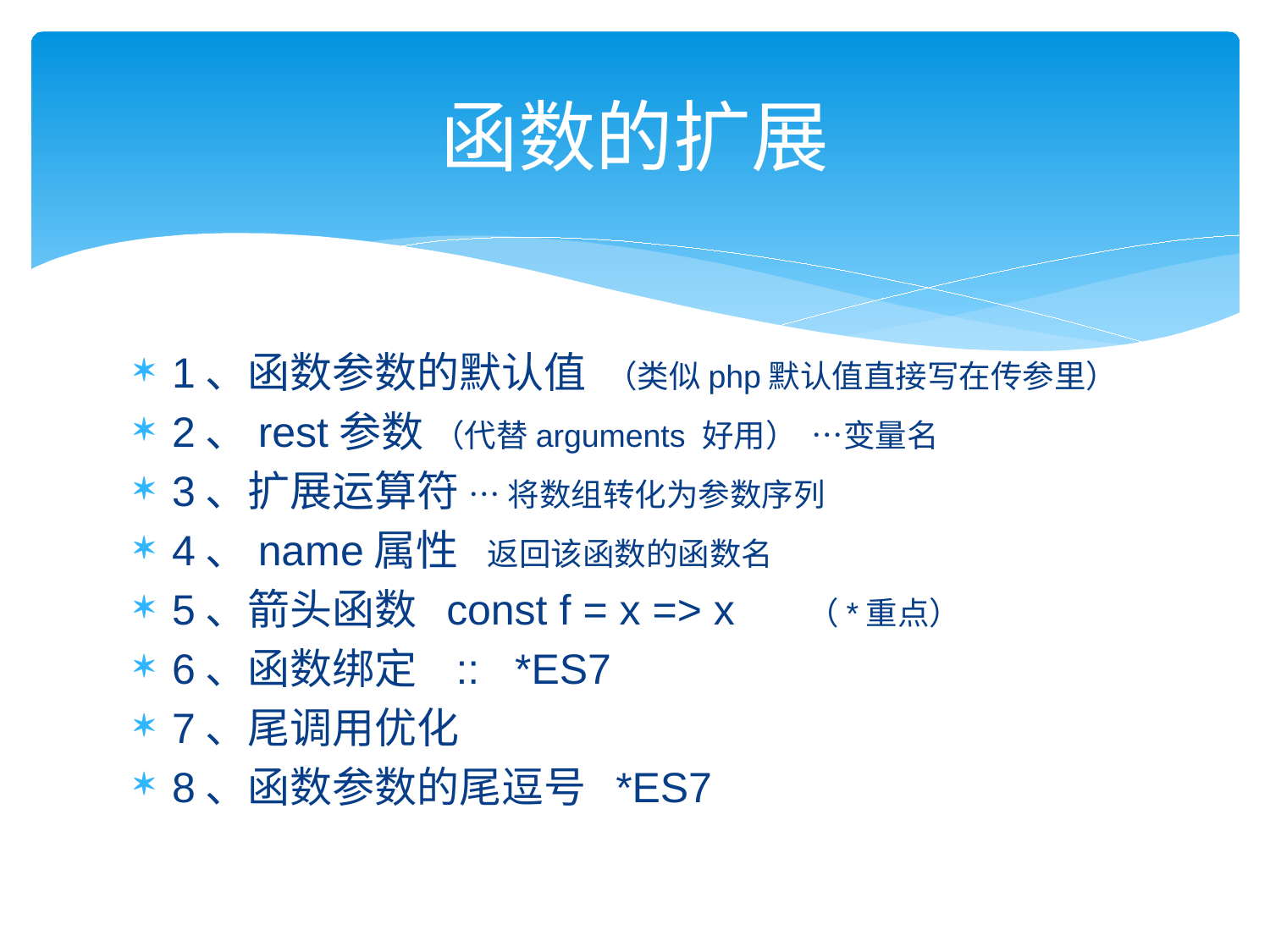

# 函数的扩展
1、函数参数的默认值  （类似php默认值直接写在传参里）
2、rest参数 （代替arguments 好用）  …变量名
3、扩展运算符 … 将数组转化为参数序列
4、name属性   返回该函数的函数名
5、箭头函数  const f = x => x	（*重点）
6、函数绑定   ::   *ES7
7、尾调用优化
8、函数参数的尾逗号  *ES7